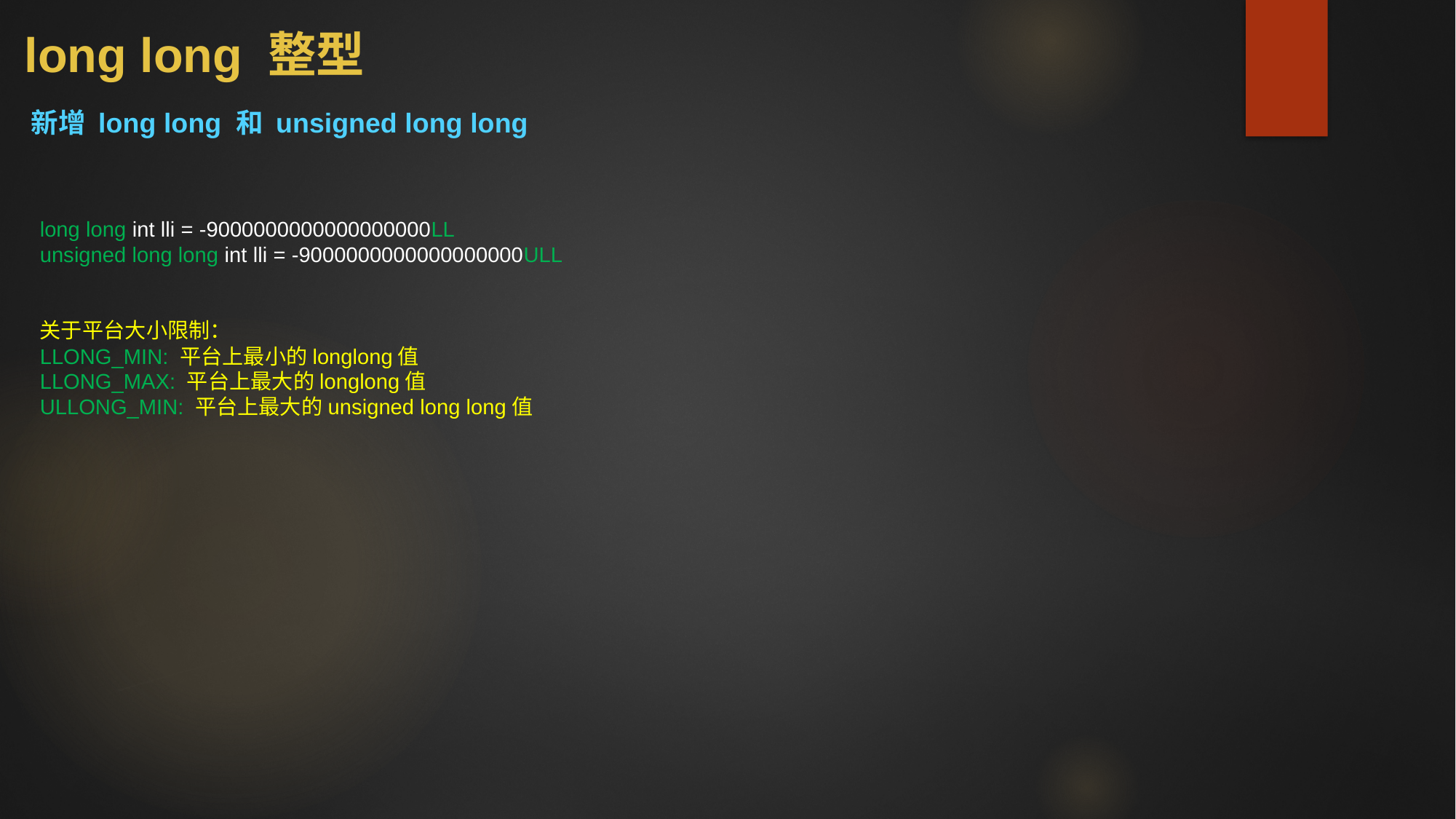

# long long 整型
新增 long long 和 unsigned long long
long long int lli = -9000000000000000000LL
unsigned long long int lli = -9000000000000000000ULL

关于平台大小限制：
LLONG_MIN: 平台上最小的longlong值
LLONG_MAX: 平台上最大的longlong值
ULLONG_MIN: 平台上最大的unsigned long long值